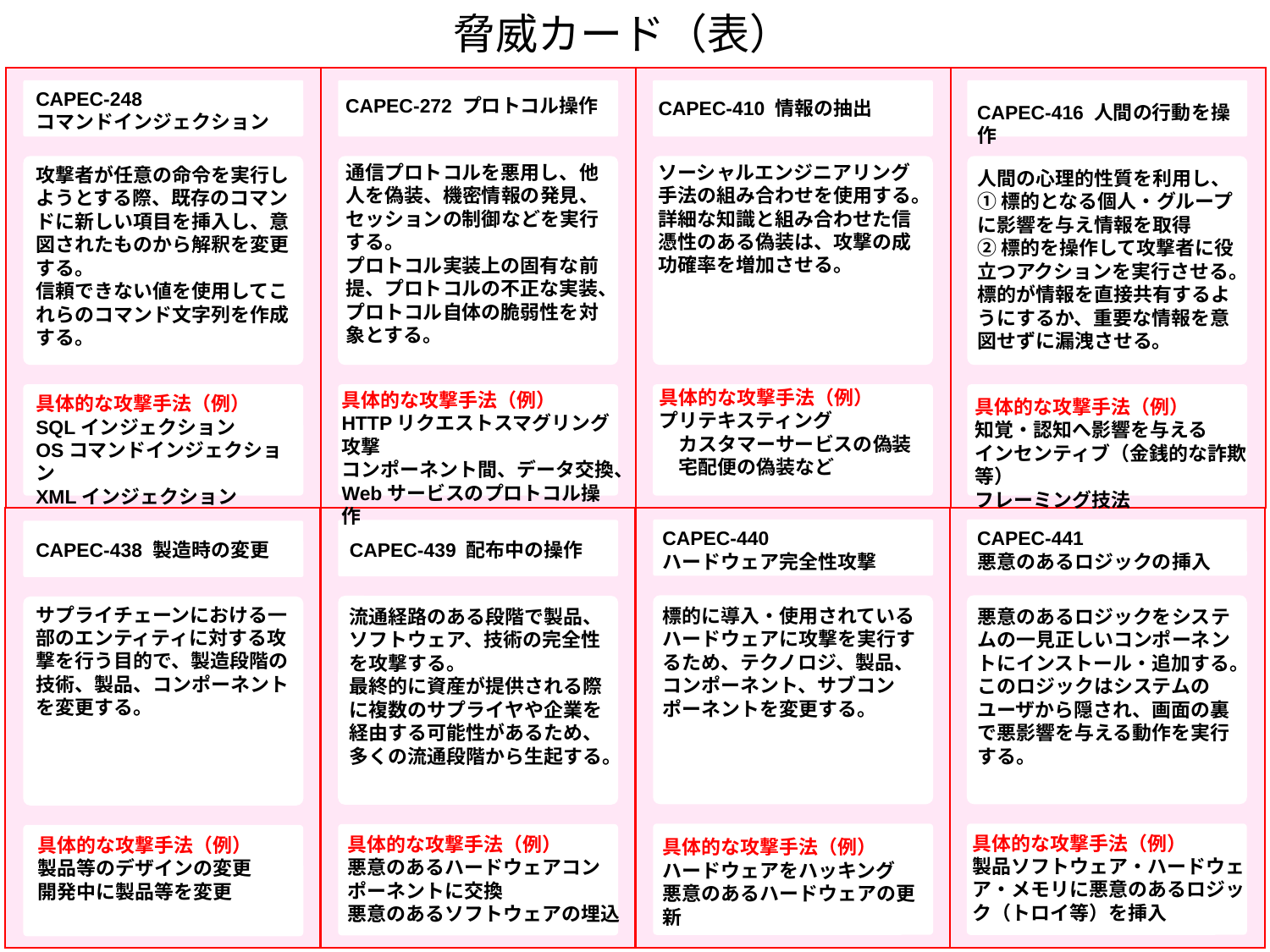

脅威カード（表）

CAPEC-248
コマンドインジェクション

CAPEC-272 プロトコル操作
CAPEC-410 情報の抽出
CAPEC-416 人間の行動を操作
ソーシャルエンジニアリング手法の組み合わせを使用する。
詳細な知識と組み合わせた信憑性のある偽装は、攻撃の成功確率を増加させる。
通信プロトコルを悪用し、他人を偽装、機密情報の発見、セッションの制御などを実行する。
プロトコル実装上の固有な前提、プロトコルの不正な実装、プロトコル自体の脆弱性を対象とする。

攻撃者が任意の命令を実行しようとする際、既存のコマンドに新しい項目を挿入し、意図されたものから解釈を変更する。
信頼できない値を使用してこれらのコマンド文字列を作成する。
人間の心理的性質を利用し、
①標的となる個人・グループに影響を与え情報を取得
②標的を操作して攻撃者に役立つアクションを実行させる。
標的が情報を直接共有するようにするか、重要な情報を意図せずに漏洩させる。
具体的な攻撃手法（例）
プリテキスティング
　カスタマーサービスの偽装
　宅配便の偽装など
具体的な攻撃手法（例）
HTTPリクエストスマグリング攻撃
コンポーネント間、データ交換、Webサービスのプロトコル操作

具体的な攻撃手法（例）
SQLインジェクション
OSコマンドインジェクション
XMLインジェクション
具体的な攻撃手法（例）
知覚・認知へ影響を与える
インセンティブ（金銭的な詐欺等）
フレーミング技法

CAPEC-440
ハードウェア完全性攻撃
CAPEC-441
悪意のあるロジックの挿入

CAPEC-438 製造時の変更
CAPEC-439 配布中の操作

サプライチェーンにおける一部のエンティティに対する攻撃を行う目的で、製造段階の技術、製品、コンポーネントを変更する。

標的に導入・使用されているハードウェアに攻撃を実行するため、テクノロジ、製品、コンポーネント、サブコンポーネントを変更する。
流通経路のある段階で製品、ソフトウェア、技術の完全性を攻撃する。
最終的に資産が提供される際に複数のサプライヤや企業を経由する可能性があるため、多くの流通段階から生起する。
悪意のあるロジックをシステムの一見正しいコンポーネントにインストール・追加する。
このロジックはシステムのユーザから隠され、画面の裏で悪影響を与える動作を実行する。

具体的な攻撃手法（例）
製品ソフトウェア・ハードウェア・メモリに悪意のあるロジック（トロイ等）を挿入
具体的な攻撃手法（例）
悪意のあるハードウェアコンポーネントに交換
悪意のあるソフトウェアの埋込
具体的な攻撃手法（例）
製品等のデザインの変更
開発中に製品等を変更
具体的な攻撃手法（例）
ハードウェアをハッキング
悪意のあるハードウェアの更新